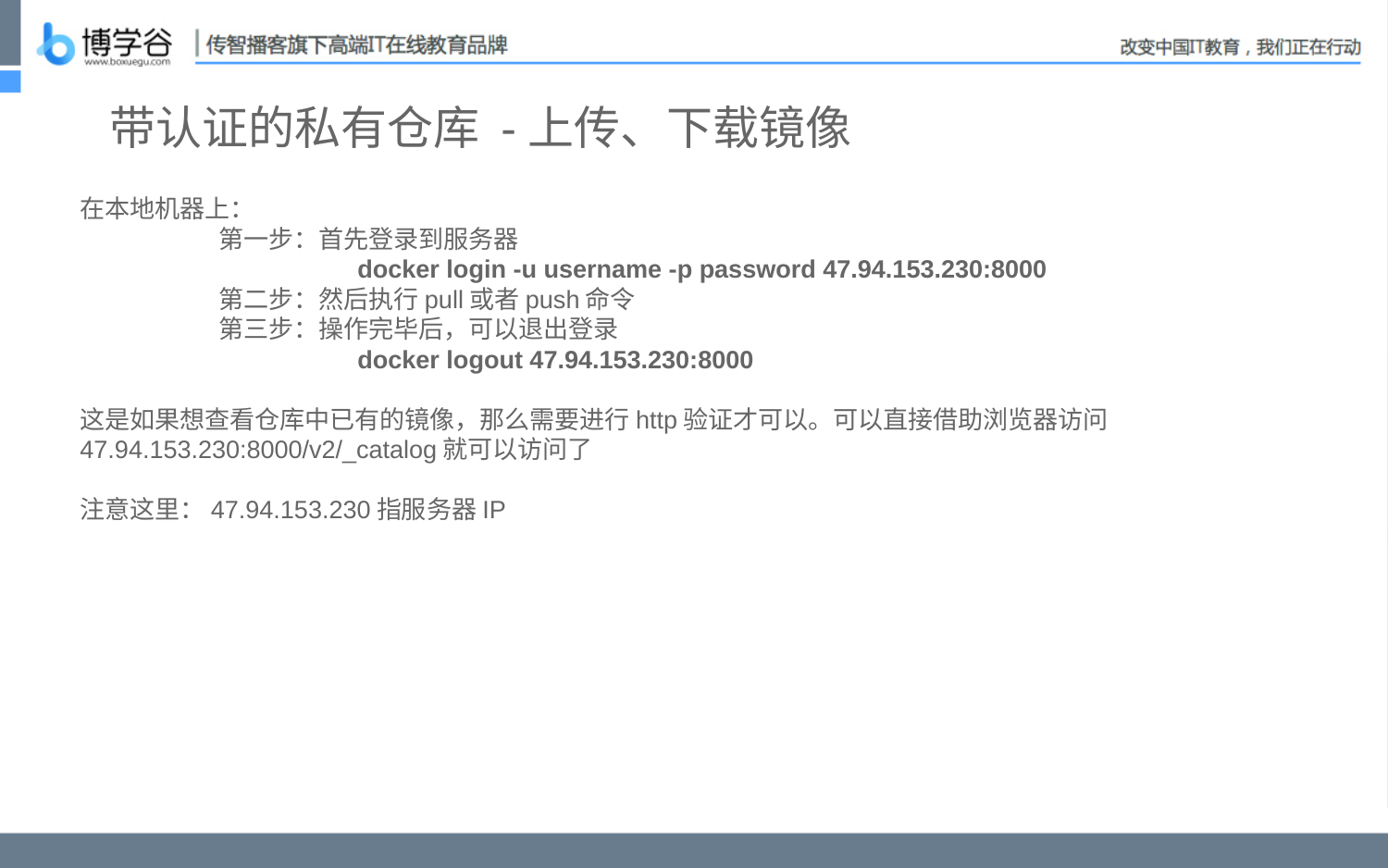

# 带认证的私有仓库 -上传、下载镜像
在本地机器上：
	第一步：首先登录到服务器
		docker login -u username -p password 47.94.153.230:8000
	第二步：然后执行pull或者push命令
	第三步：操作完毕后，可以退出登录
		docker logout 47.94.153.230:8000
这是如果想查看仓库中已有的镜像，那么需要进行http验证才可以。可以直接借助浏览器访问47.94.153.230:8000/v2/_catalog就可以访问了

注意这里：47.94.153.230指服务器IP